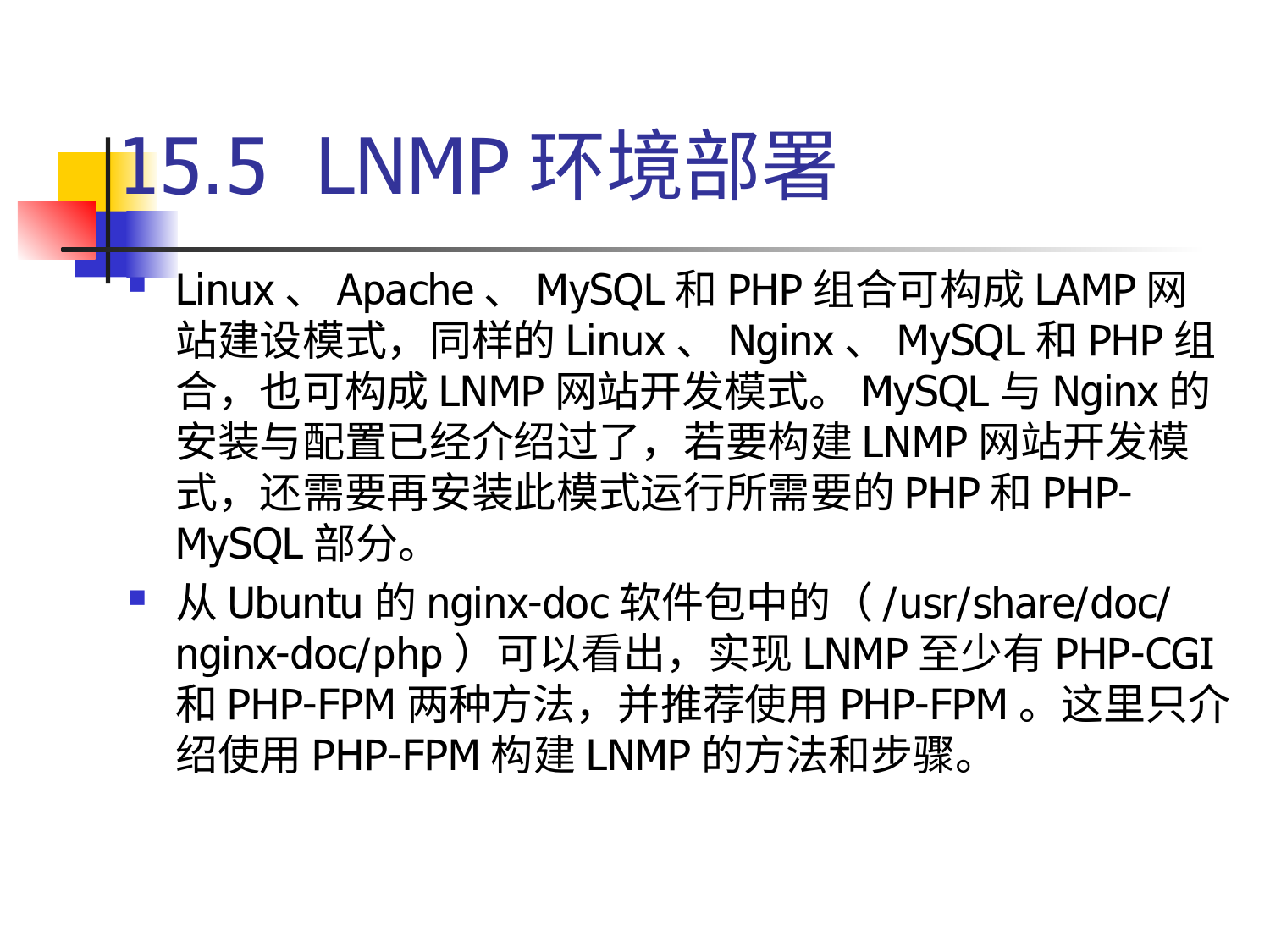

# 15.5  LNMP环境部署
Linux、Apache、MySQL和PHP组合可构成LAMP网站建设模式，同样的Linux、Nginx、MySQL和PHP组合，也可构成LNMP网站开发模式。MySQL与Nginx的安装与配置已经介绍过了，若要构建LNMP网站开发模式，还需要再安装此模式运行所需要的PHP和PHP-MySQL部分。
从Ubuntu的nginx-doc软件包中的（/usr/share/doc/nginx-doc/php）可以看出，实现LNMP至少有PHP-CGI和PHP-FPM两种方法，并推荐使用PHP-FPM。这里只介绍使用PHP-FPM构建LNMP的方法和步骤。